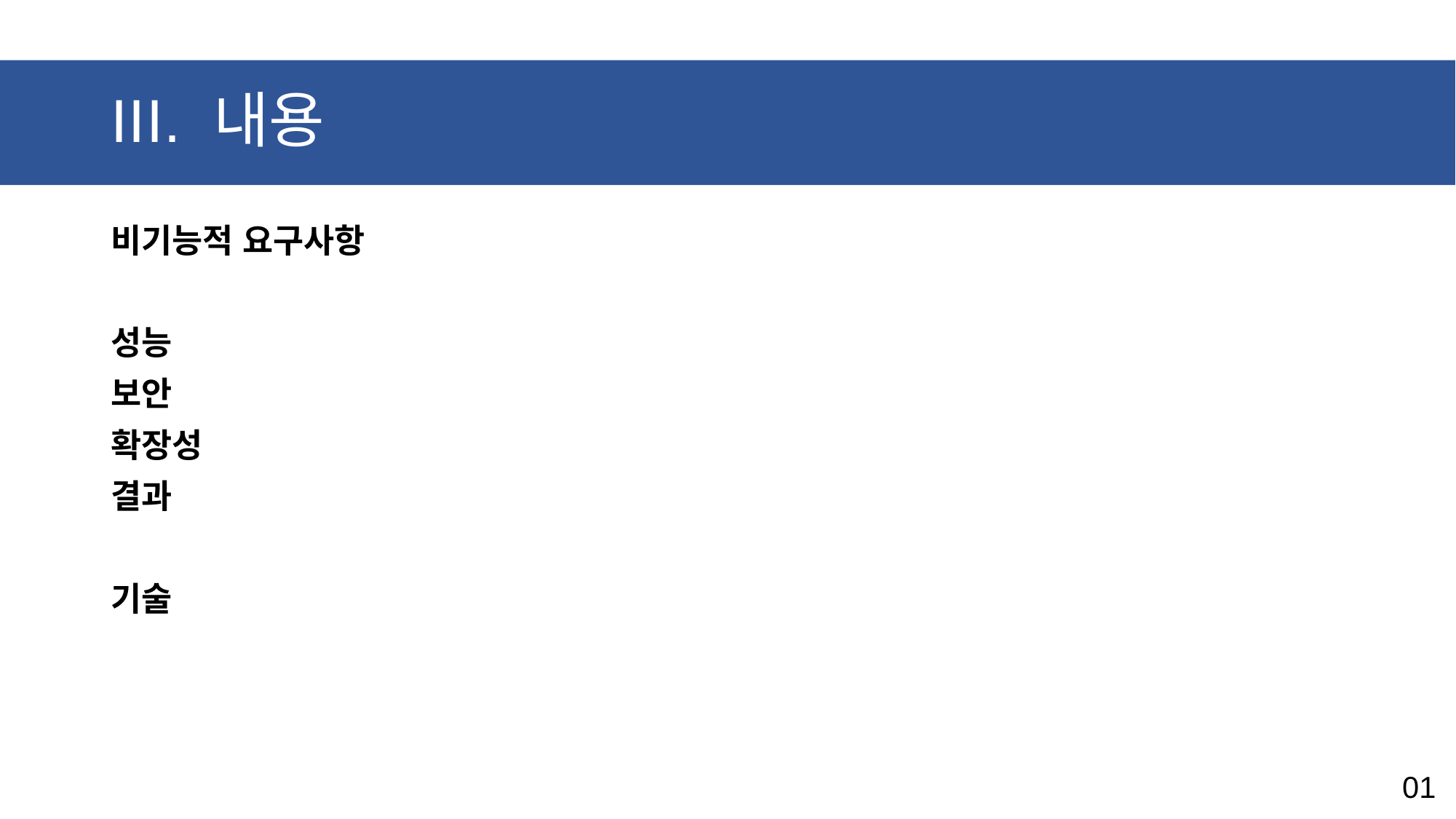

# 내용

비기능적 요구사항

성능
보안
확장성
결과

기술
01